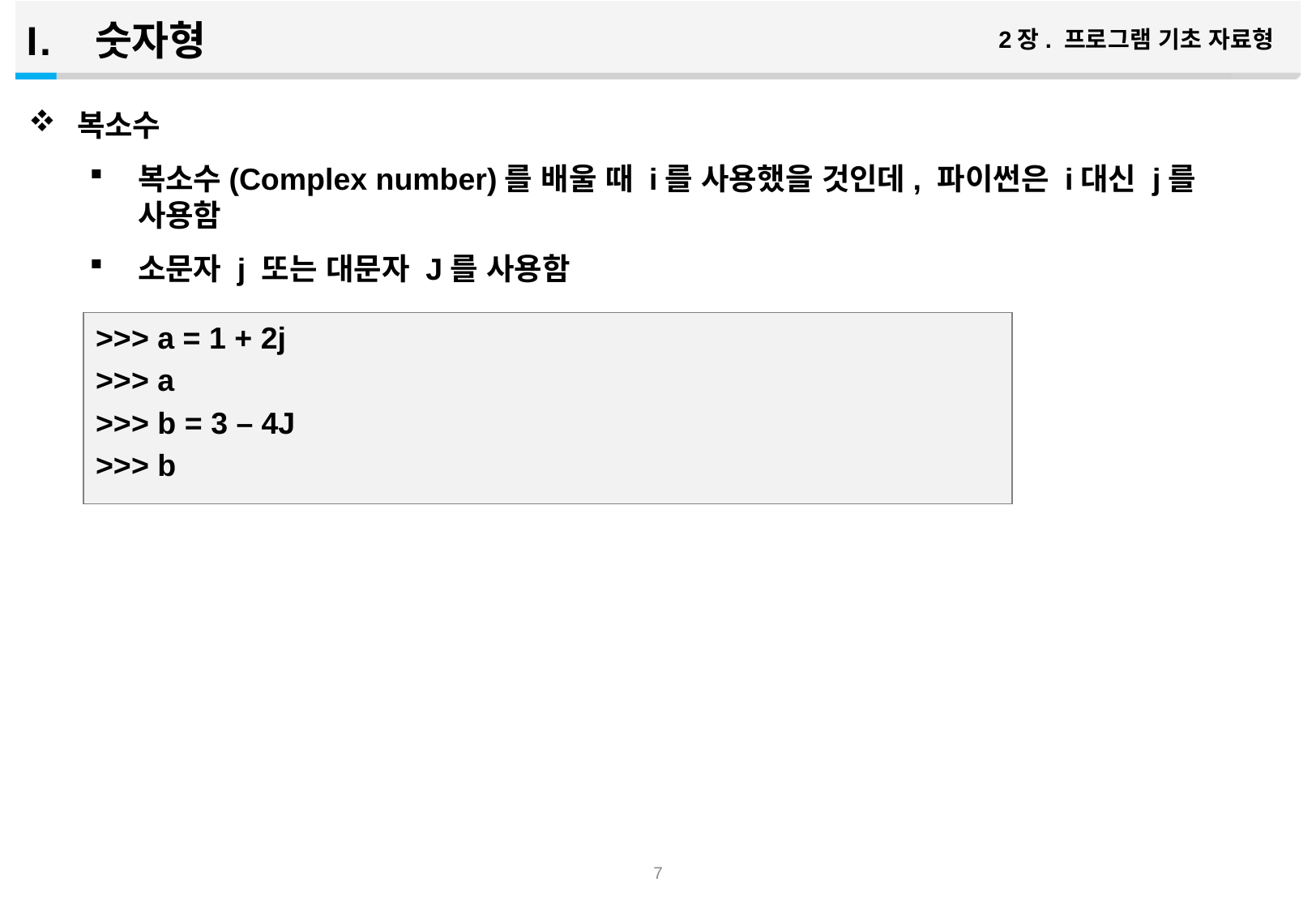

숫자형
2장. 프로그램 기초 자료형
복소수
복소수(Complex number)를 배울 때 i를 사용했을 것인데, 파이썬은 i대신 j를 사용함
소문자 j 또는 대문자 J를 사용함
>>> a = 1 + 2j
>>> a
>>> b = 3 – 4J
>>> b

7